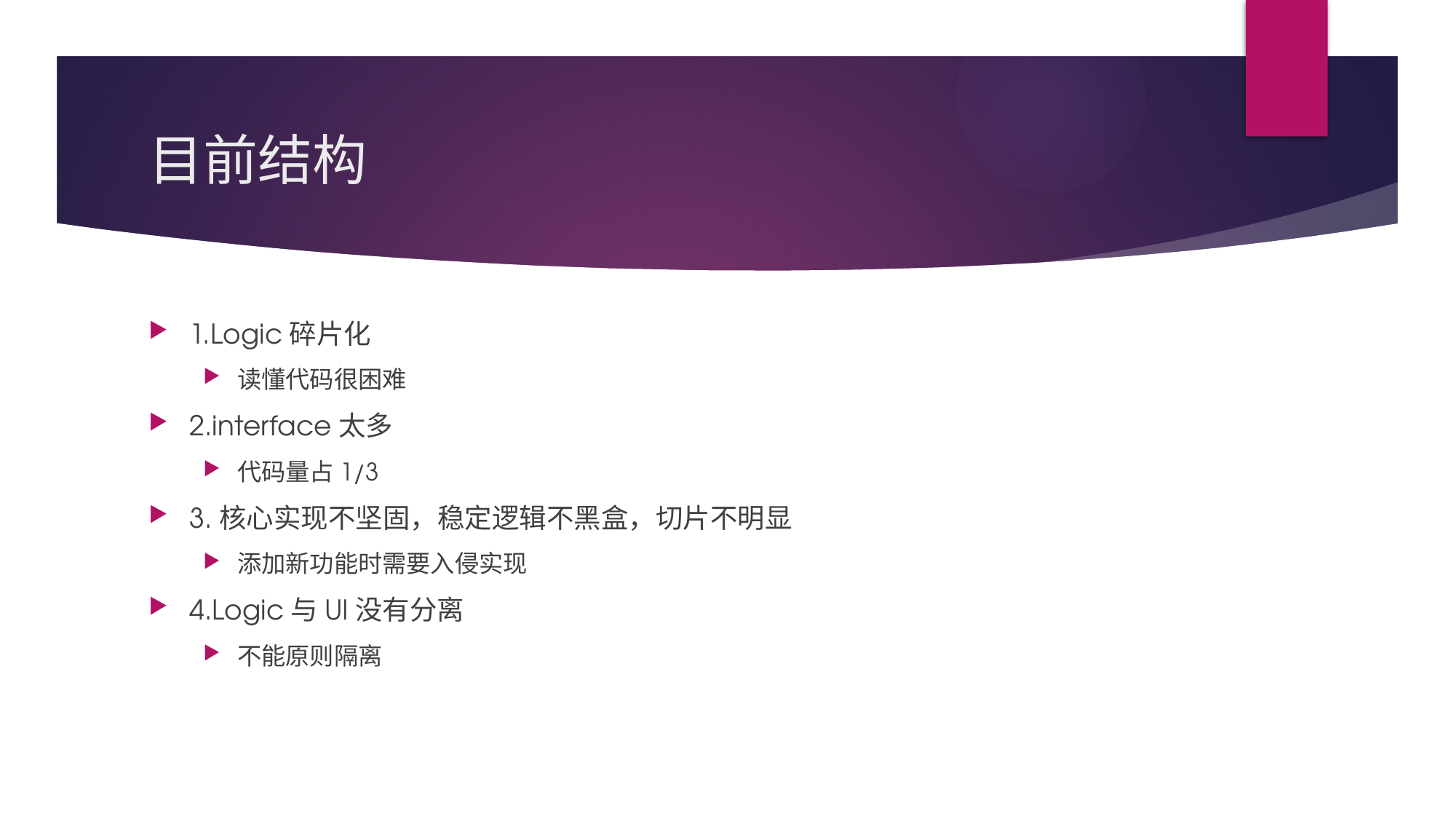

# 目前结构
1.Logic碎片化
读懂代码很困难
2.interface太多
代码量占1/3
3.核心实现不坚固，稳定逻辑不黑盒，切片不明显
添加新功能时需要入侵实现
4.Logic与UI没有分离
不能原则隔离